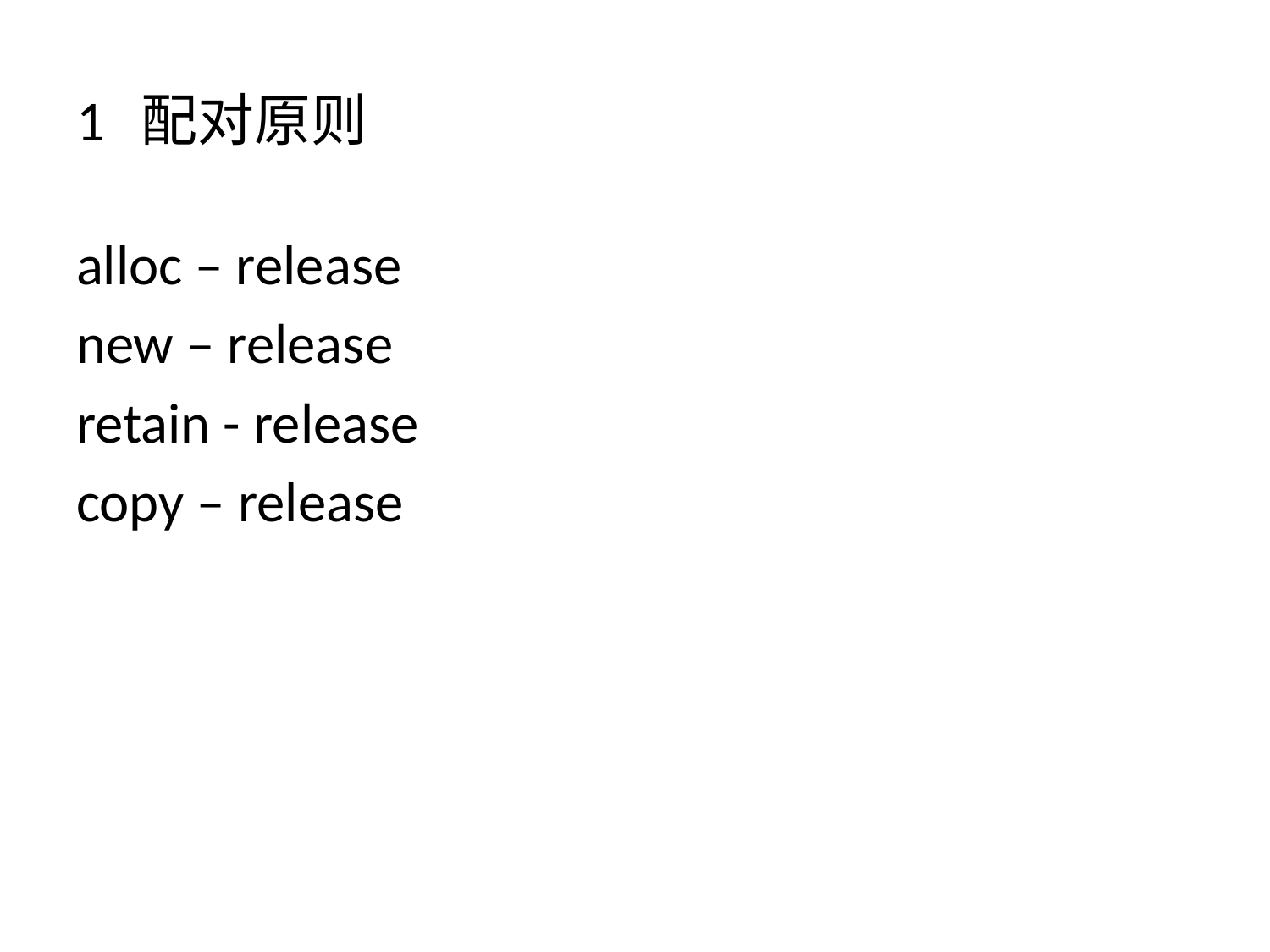

# 1  配对原则
alloc – release
new – release
retain - release
copy – release